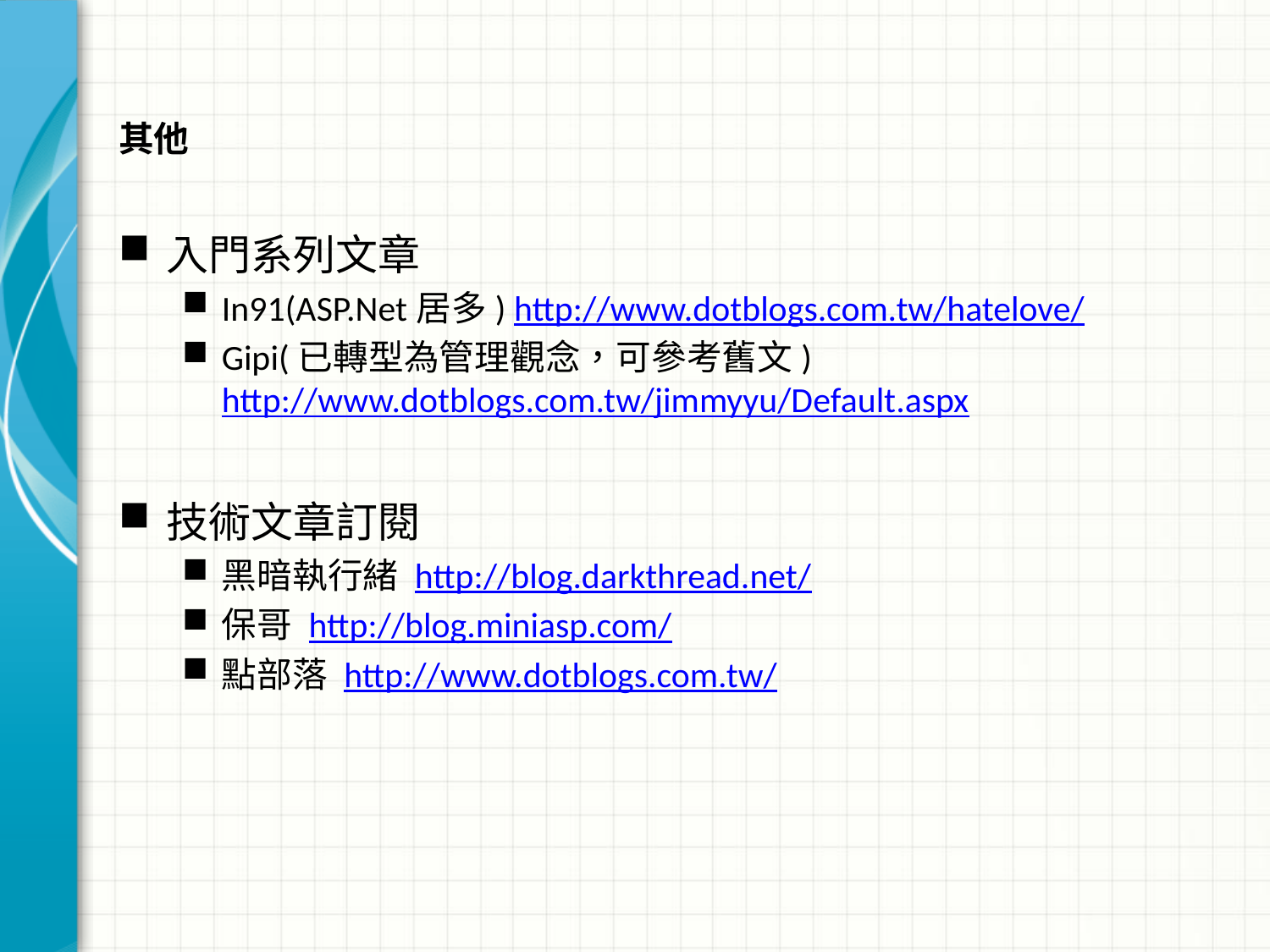

# 其他
入門系列文章
In91(ASP.Net居多) http://www.dotblogs.com.tw/hatelove/
Gipi(已轉型為管理觀念，可參考舊文) http://www.dotblogs.com.tw/jimmyyu/Default.aspx

技術文章訂閱
黑暗執行緒 http://blog.darkthread.net/
保哥 http://blog.miniasp.com/
點部落 http://www.dotblogs.com.tw/